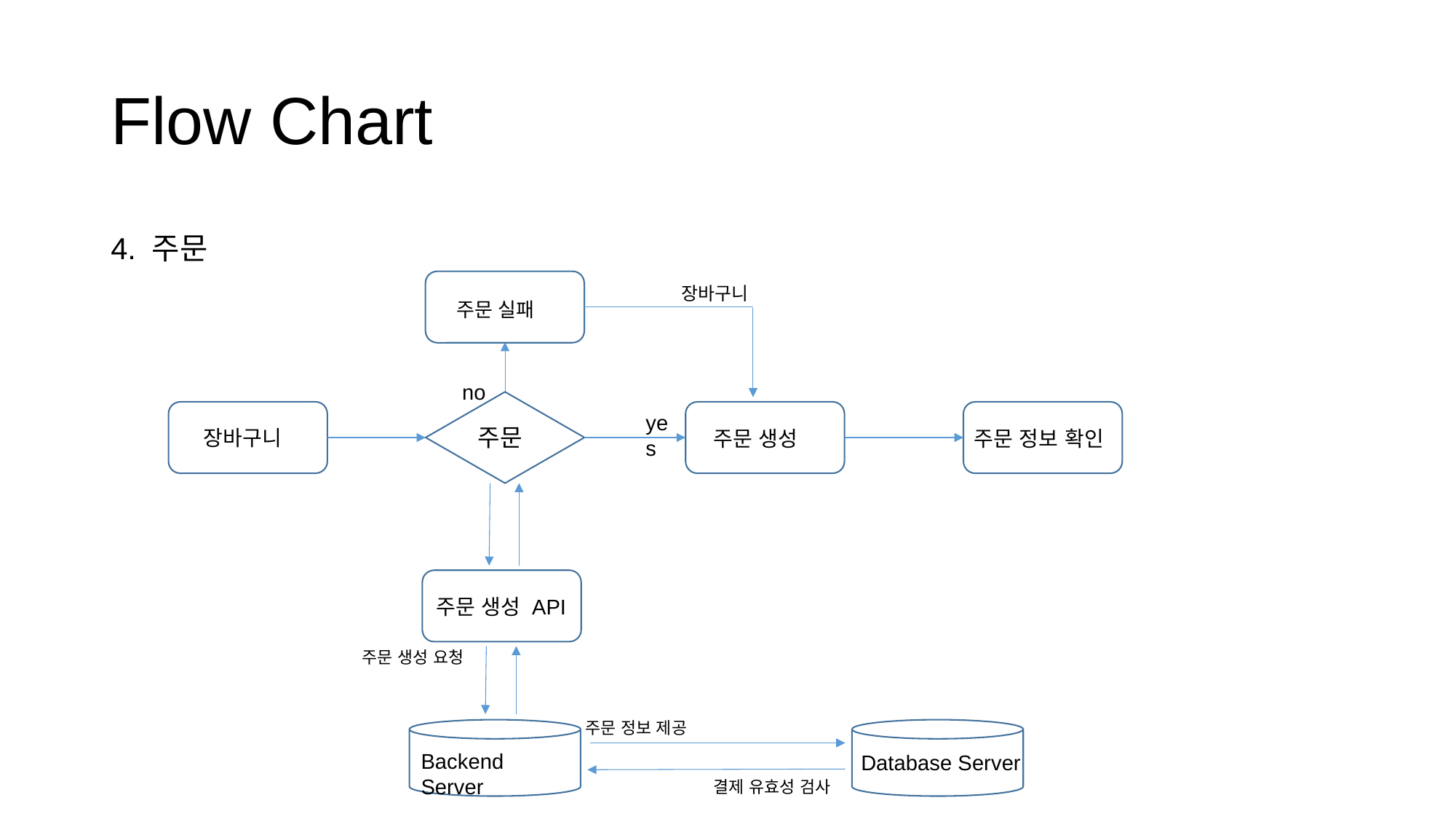

# Flow Chart
4. 주문

장바구니
주문 실패
no

yes
주문
장바구니
주문 생성
주문 정보 확인

주문 생성 API
주문 생성 요청
주문 정보 제공

Backend Server
Database Server
결제 유효성 검사